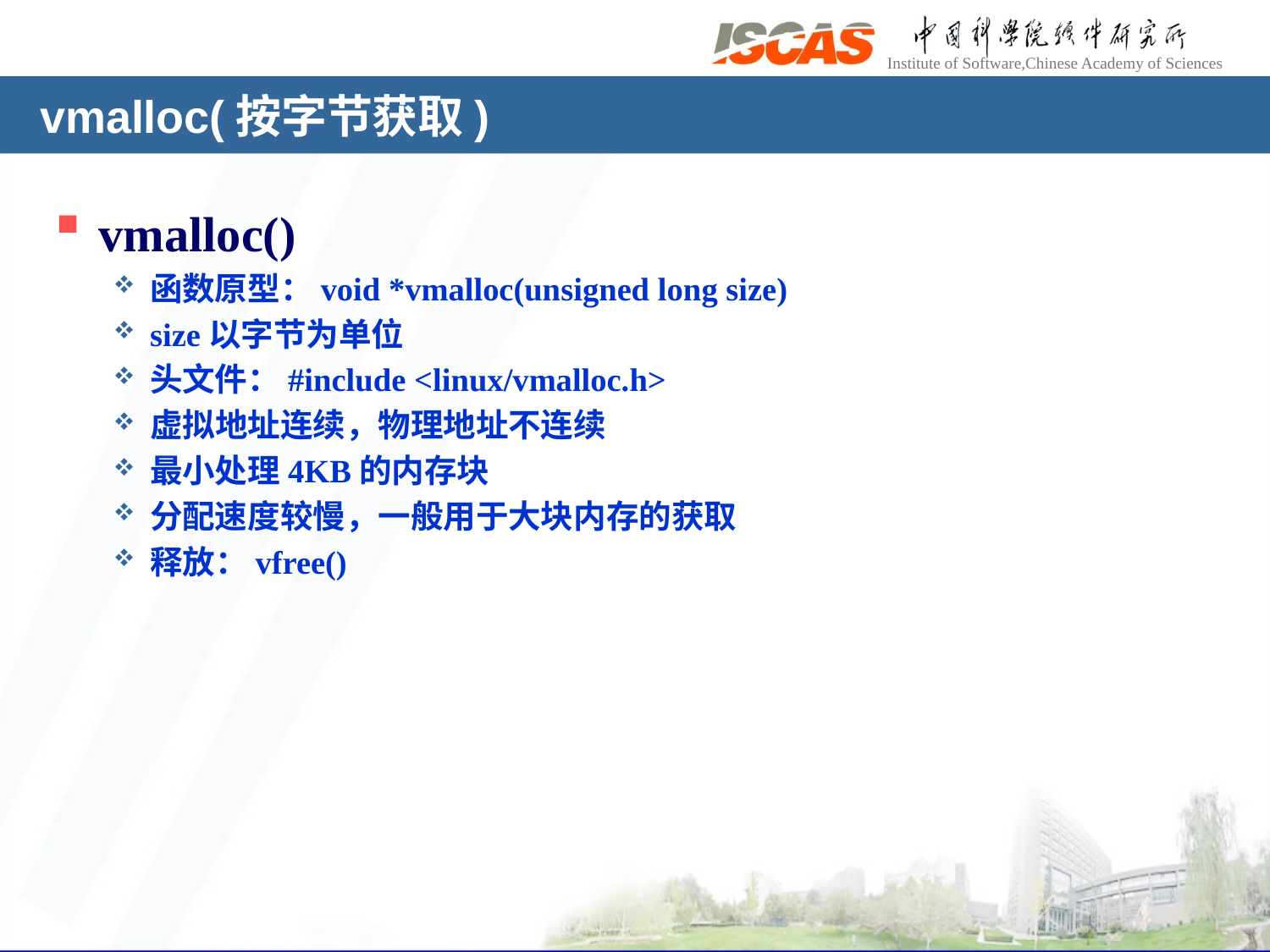

# vmalloc(按字节获取)
vmalloc()
函数原型：void *vmalloc(unsigned long size)
size以字节为单位
头文件：#include <linux/vmalloc.h>
虚拟地址连续，物理地址不连续
最小处理4KB的内存块
分配速度较慢，一般用于大块内存的获取
释放：vfree()